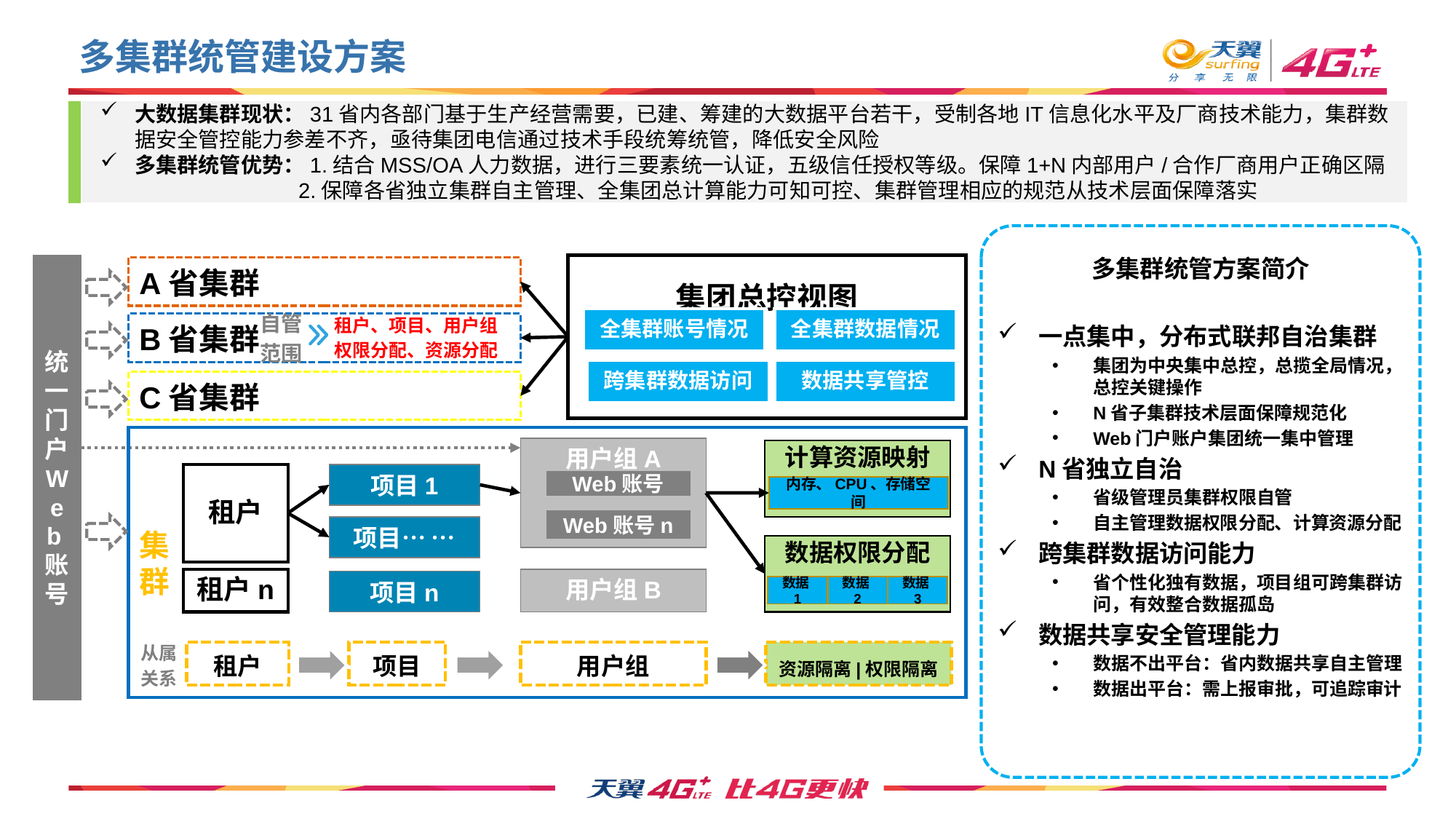

多集群统管建设方案
大数据集群现状：31省内各部门基于生产经营需要，已建、筹建的大数据平台若干，受制各地IT信息化水平及厂商技术能力，集群数据安全管控能力参差不齐，亟待集团电信通过技术手段统筹统管，降低安全风险
多集群统管优势：1.结合MSS/OA人力数据，进行三要素统一认证，五级信任授权等级。保障1+N内部用户/合作厂商用户正确区隔
                                 2.保障各省独立集群自主管理、全集团总计算能力可知可控、集群管理相应的规范从技术层面保障落实

多集群统管方案简介

一点集中，分布式联邦自治集群
集团为中央集中总控，总揽全局情况，总控关键操作
N省子集群技术层面保障规范化
Web门户账户集团统一集中管理
N省独立自治
省级管理员集群权限自管
自主管理数据权限分配、计算资源分配
跨集群数据访问能力
省个性化独有数据，项目组可跨集群访问，有效整合数据孤岛
数据共享安全管理能力
数据不出平台：省内数据共享自主管理
数据出平台：需上报审批，可追踪审计
集团总控视图
统一
门户
Web账号
A省集群

自管
范围
租户、项目、用户组
权限分配、资源分配
全集群账号情况
全集群数据情况
B省集群

跨集群数据访问
数据共享管控
C省集群

集
群
用户组A
计算资源映射
租户
项目1
Web账号
内存、CPU、存储空间
Web账号n

项目… …
数据权限分配
租户n
用户组B
项目n
数据1
数据2
数据3
从属
关系
租户
项目
用户组
资源隔离|权限隔离